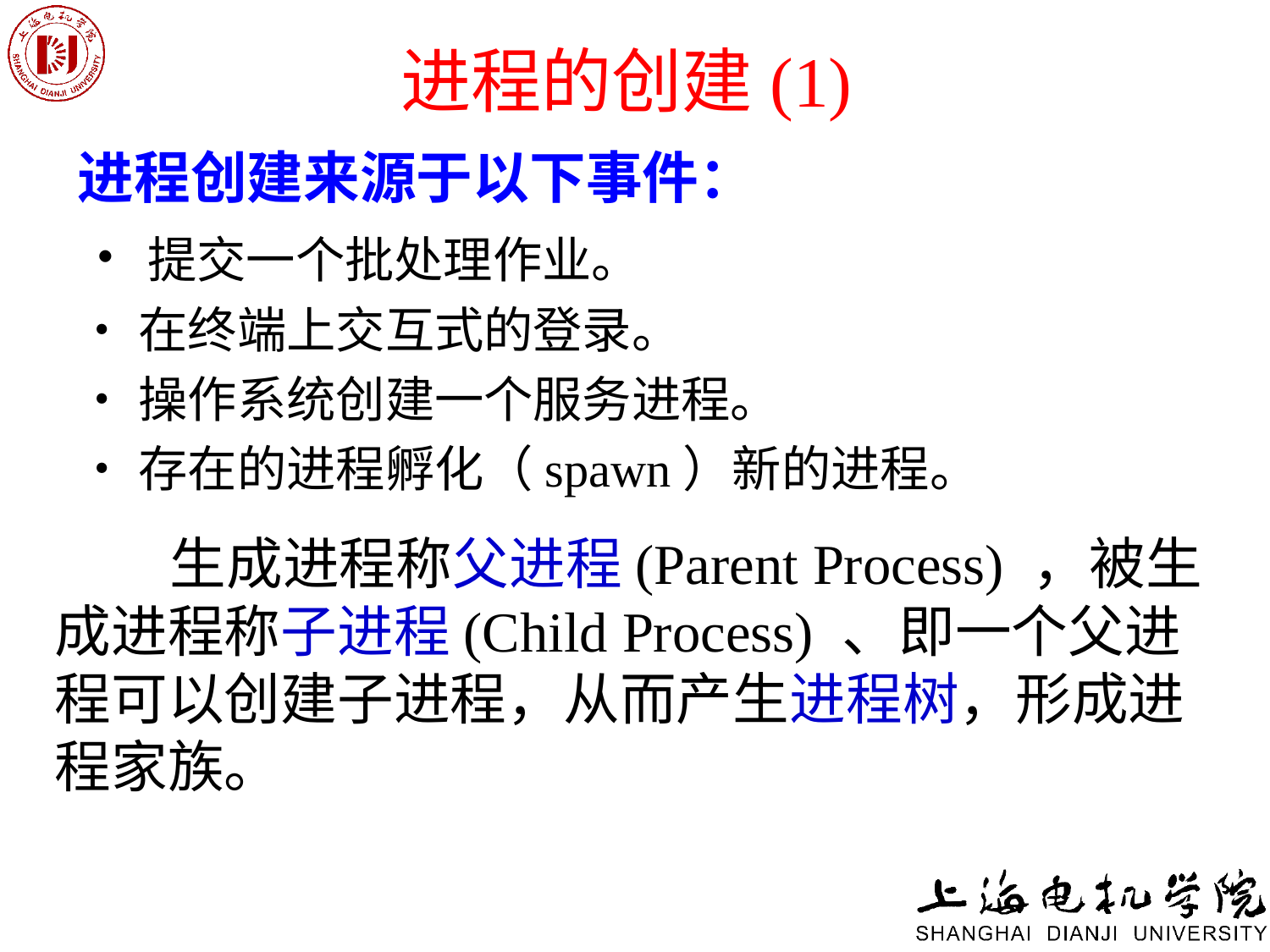

# 进程的创建(1)
进程创建来源于以下事件：
•提交一个批处理作业。
•在终端上交互式的登录。
•操作系统创建一个服务进程。
•存在的进程孵化（spawn）新的进程。
        生成进程称父进程(Parent Process) ，被生成进程称子进程(Child Process) 、即一个父进程可以创建子进程，从而产生进程树，形成进程家族。